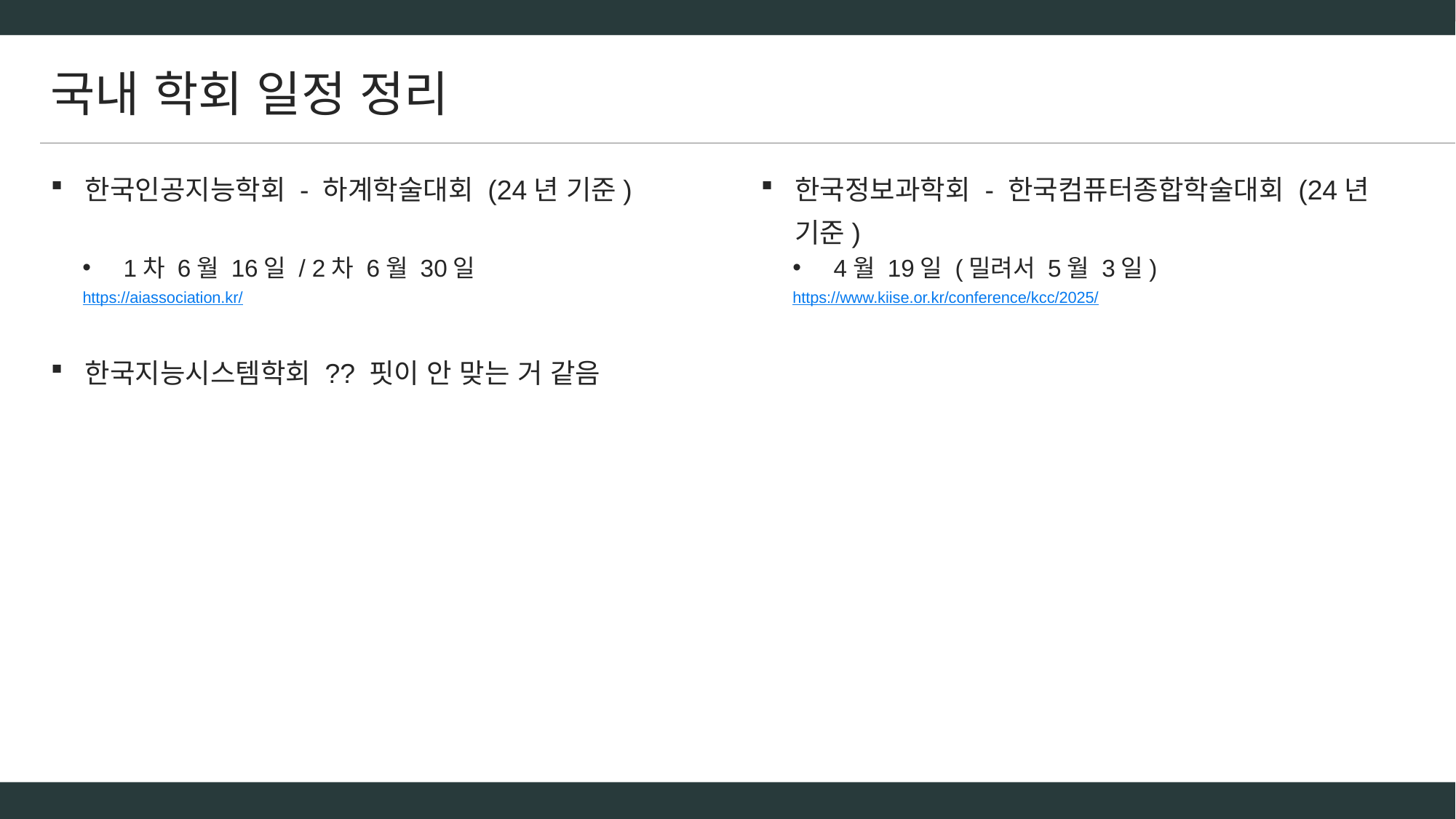

# 국내 학회 일정 정리
한국인공지능학회 - 하계학술대회 (24년 기준)
1차 6월 16일 / 2차 6월 30일
https://aiassociation.kr/

한국지능시스템학회 ?? 핏이 안 맞는 거 같음

한국정보과학회 - 한국컴퓨터종합학술대회 (24년 기준)
4월 19일 (밀려서 5월 3일)
https://www.kiise.or.kr/conference/kcc/2025/